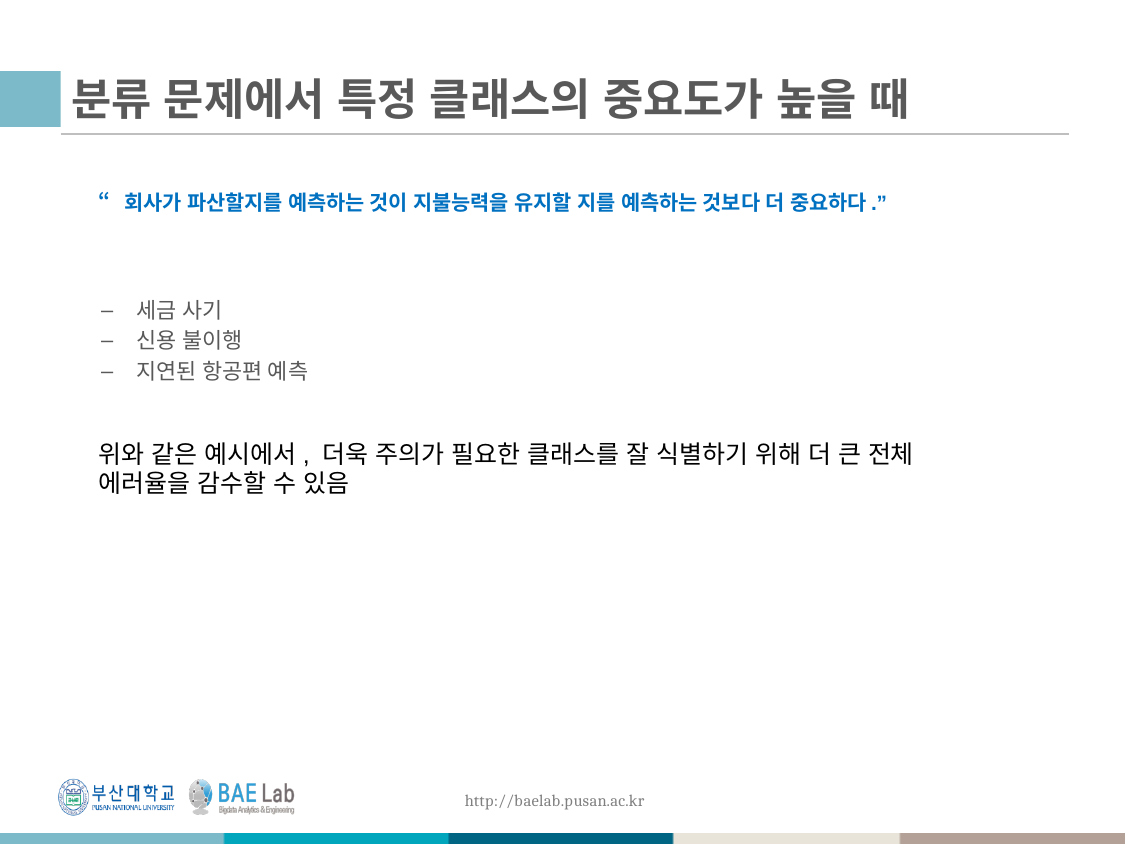

# 분류 문제에서 특정 클래스의 중요도가 높을 때

세금 사기
신용 불이행
지연된 항공편 예측
“회사가 파산할지를 예측하는 것이 지불능력을 유지할 지를 예측하는 것보다 더 중요하다.”
위와 같은 예시에서, 더욱 주의가 필요한 클래스를 잘 식별하기 위해 더 큰 전체 에러율을 감수할 수 있음